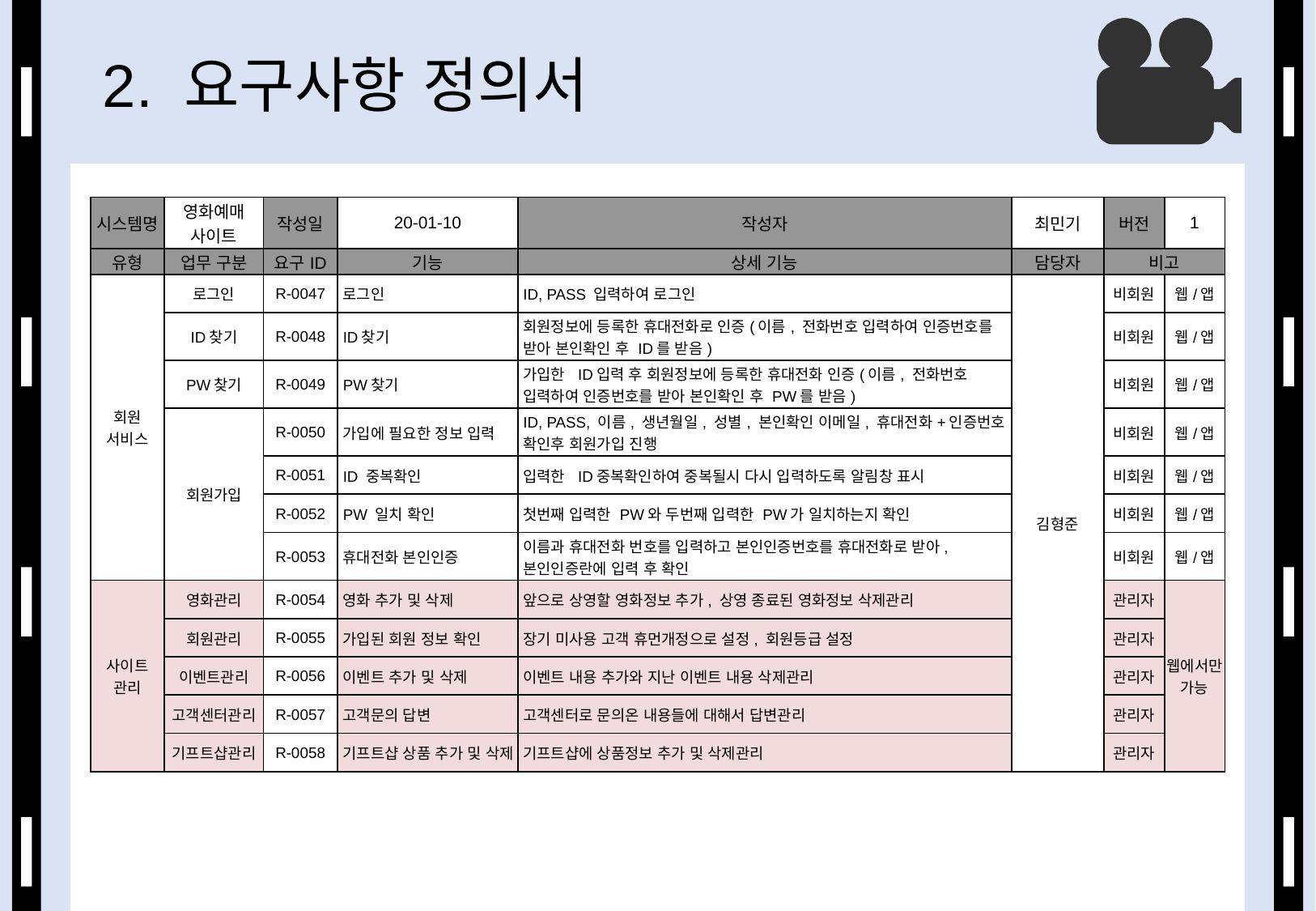

# 2. 요구사항 정의서

| 시스템명 | 영화예매 사이트 | 작성일 | 20-01-10 | 작성자 | 최민기 | 버전 | 1 |
| --- | --- | --- | --- | --- | --- | --- | --- |
| 유형 | 업무 구분 | 요구ID | 기능 | 상세 기능 | 담당자 | 비고 |  |
| 회원 서비스 | 로그인 | R-0047 | 로그인 | ID, PASS 입력하여 로그인 | 김형준 | 비회원 | 웹/앱 |
|  | ID찾기 | R-0048 | ID찾기 | 회원정보에 등록한 휴대전화로 인증(이름, 전화번호 입력하여 인증번호를 받아 본인확인 후 ID를 받음) |  | 비회원 | 웹/앱 |
|  | PW찾기 | R-0049 | PW찾기 | 가입한 ID입력 후 회원정보에 등록한 휴대전화 인증(이름, 전화번호 입력하여 인증번호를 받아 본인확인 후 PW를 받음) |  | 비회원 | 웹/앱 |
|  | 회원가입 | R-0050 | 가입에 필요한 정보 입력 | ID, PASS, 이름, 생년월일, 성별, 본인확인 이메일, 휴대전화+인증번호 확인후 회원가입 진행 |  | 비회원 | 웹/앱 |
|  |  | R-0051 | ID 중복확인 | 입력한 ID중복확인하여 중복될시 다시 입력하도록 알림창 표시 |  | 비회원 | 웹/앱 |
|  |  | R-0052 | PW 일치 확인 | 첫번째 입력한 PW와 두번째 입력한 PW가 일치하는지 확인 |  | 비회원 | 웹/앱 |
|  |  | R-0053 | 휴대전화 본인인증 | 이름과 휴대전화 번호를 입력하고 본인인증번호를 휴대전화로 받아, 본인인증란에 입력 후 확인 |  | 비회원 | 웹/앱 |
| 사이트 관리 | 영화관리 | R-0054 | 영화 추가 및 삭제 | 앞으로 상영할 영화정보 추가, 상영 종료된 영화정보 삭제관리 |  | 관리자 | 웹에서만 가능 |
|  | 회원관리 | R-0055 | 가입된 회원 정보 확인 | 장기 미사용 고객 휴먼개정으로 설정, 회원등급 설정 |  | 관리자 |  |
|  | 이벤트관리 | R-0056 | 이벤트 추가 및 삭제 | 이벤트 내용 추가와 지난 이벤트 내용 삭제관리 |  | 관리자 |  |
|  | 고객센터관리 | R-0057 | 고객문의 답변 | 고객센터로 문의온 내용들에 대해서 답변관리 |  | 관리자 |  |
|  | 기프트샵관리 | R-0058 | 기프트샵 상품 추가 및 삭제 | 기프트샵에 상품정보 추가 및 삭제관리 |  | 관리자 |  |